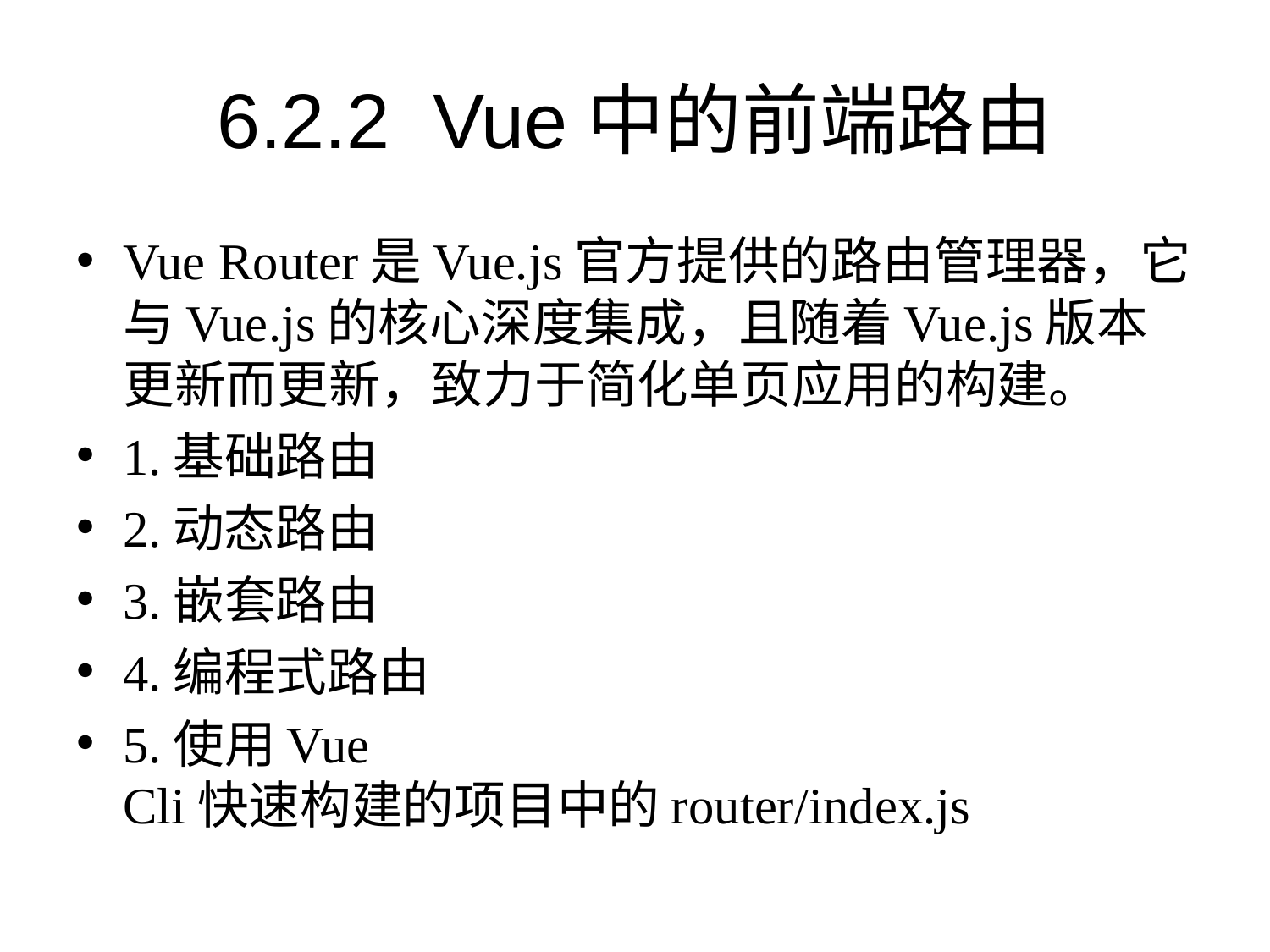

# 6.2.2  Vue中的前端路由
Vue Router是Vue.js官方提供的路由管理器，它与Vue.js的核心深度集成，且随着Vue.js版本更新而更新，致力于简化单页应用的构建。
1.基础路由
2.动态路由
3.嵌套路由
4.编程式路由
5.使用Vue Cli快速构建的项目中的router/index.js